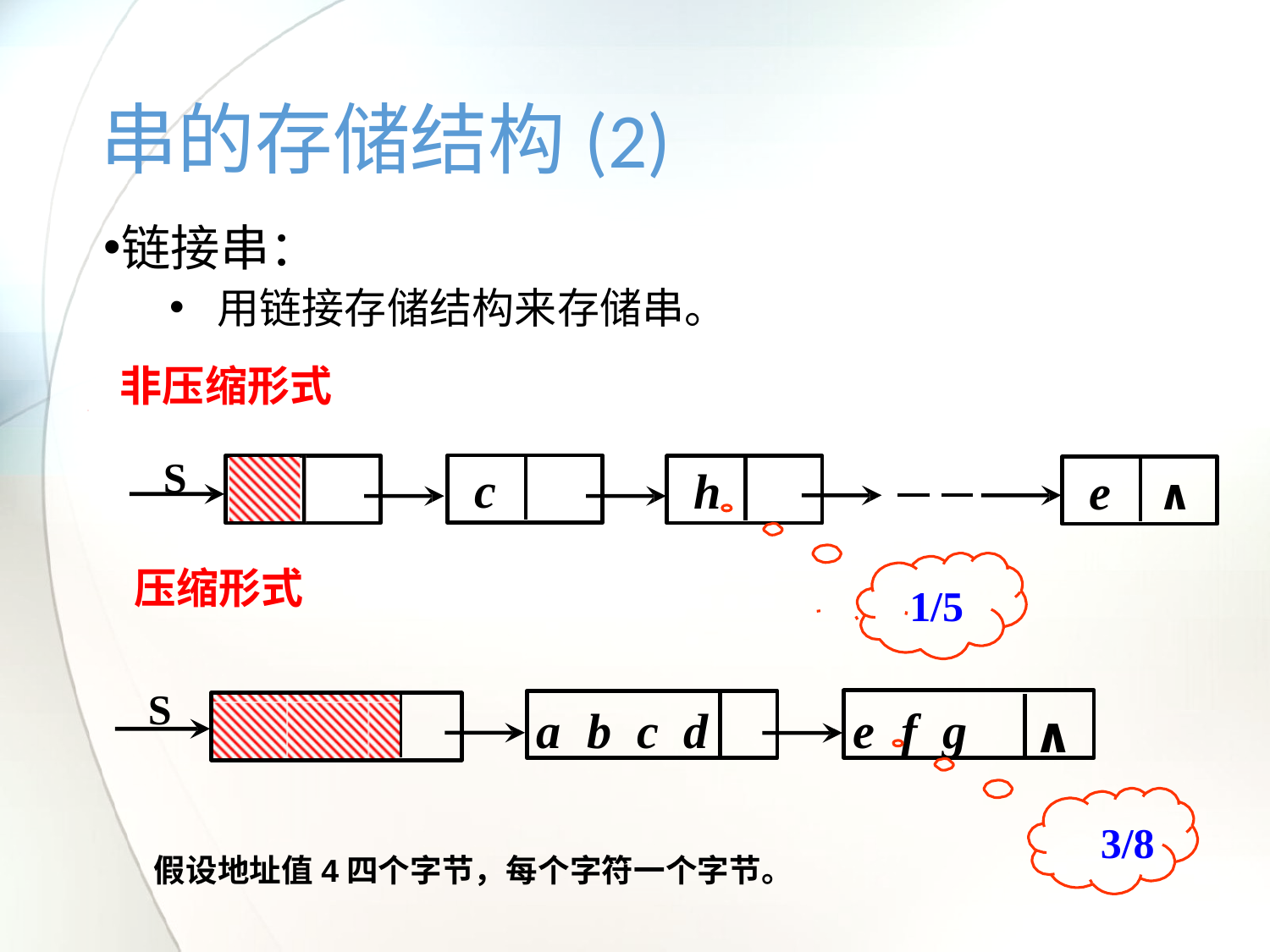

# 串的存储结构(2)
链接串：
用链接存储结构来存储串。
非压缩形式

S

c
h
e
∧

压缩形式

1/5

S

e	f	g
a	b	c	d
∧

3/8

假设地址值4四个字节，每个字符一个字节。